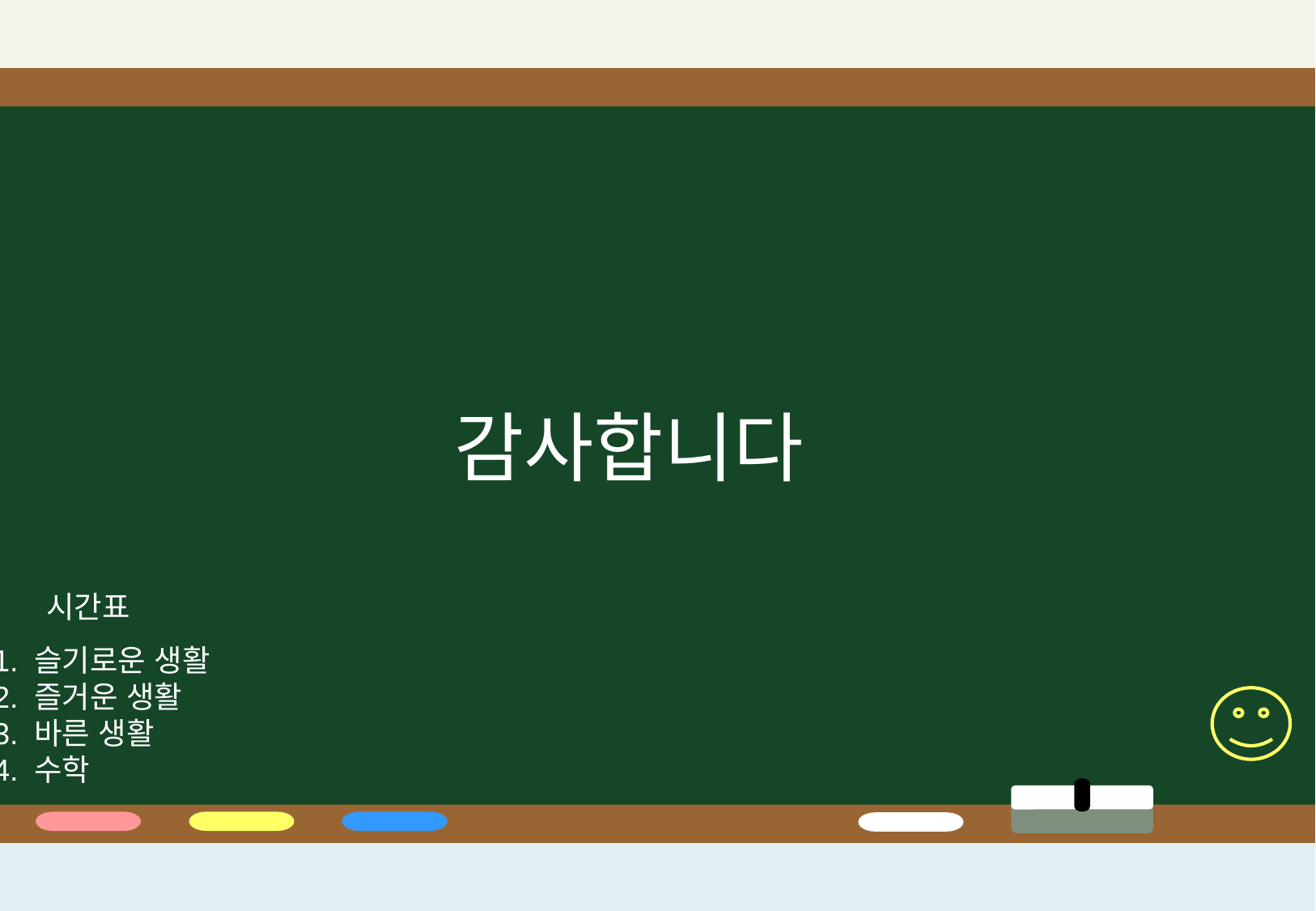

감사합니다

시간표
1. 슬기로운 생활
2. 즐거운 생활
3. 바른 생활
4. 수학